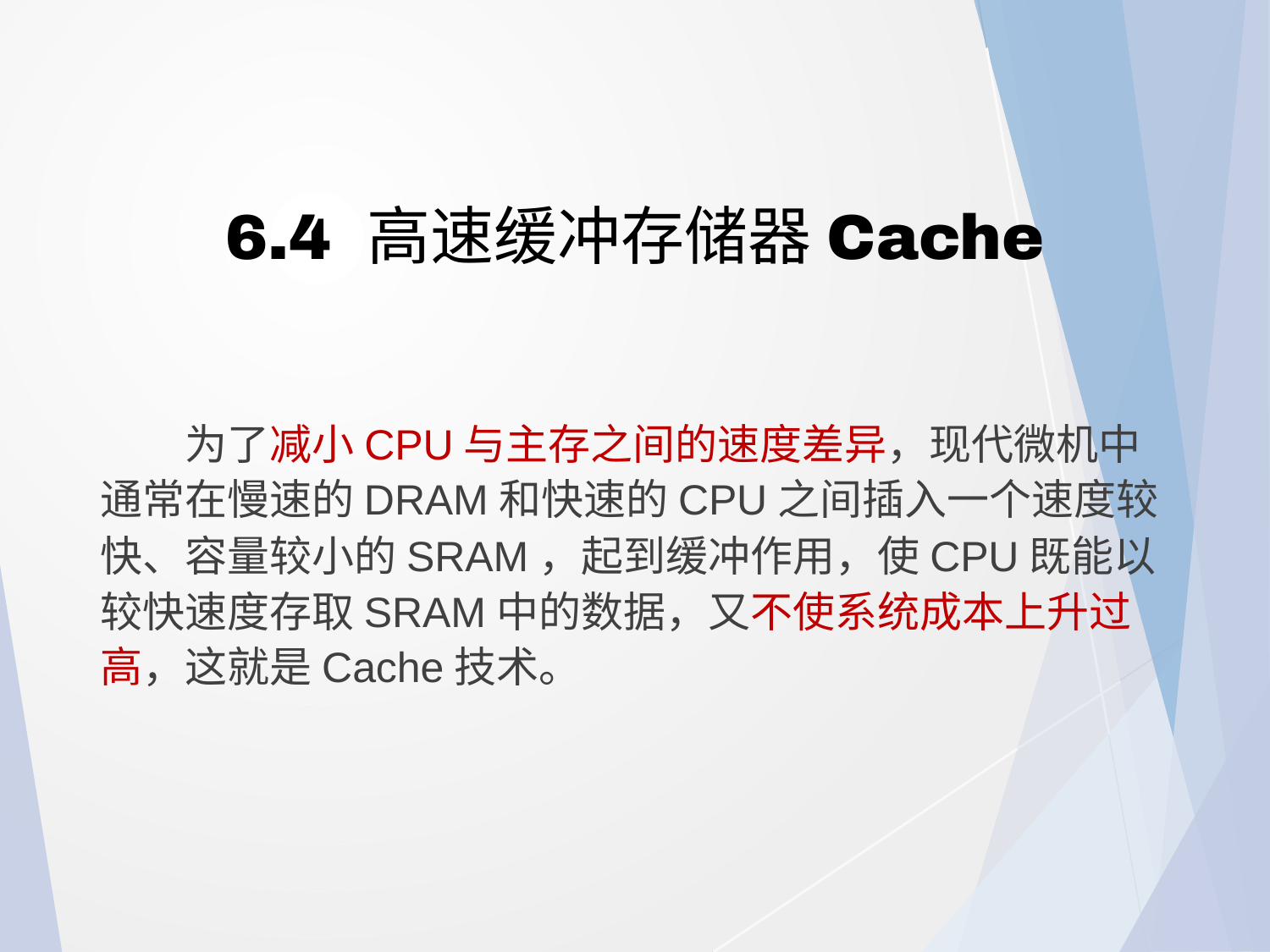

# 6.4 高速缓冲存储器Cache
为了减小CPU与主存之间的速度差异，现代微机中通常在慢速的DRAM和快速的CPU之间插入一个速度较快、容量较小的SRAM，起到缓冲作用，使CPU既能以较快速度存取SRAM中的数据，又不使系统成本上升过高，这就是Cache技术。